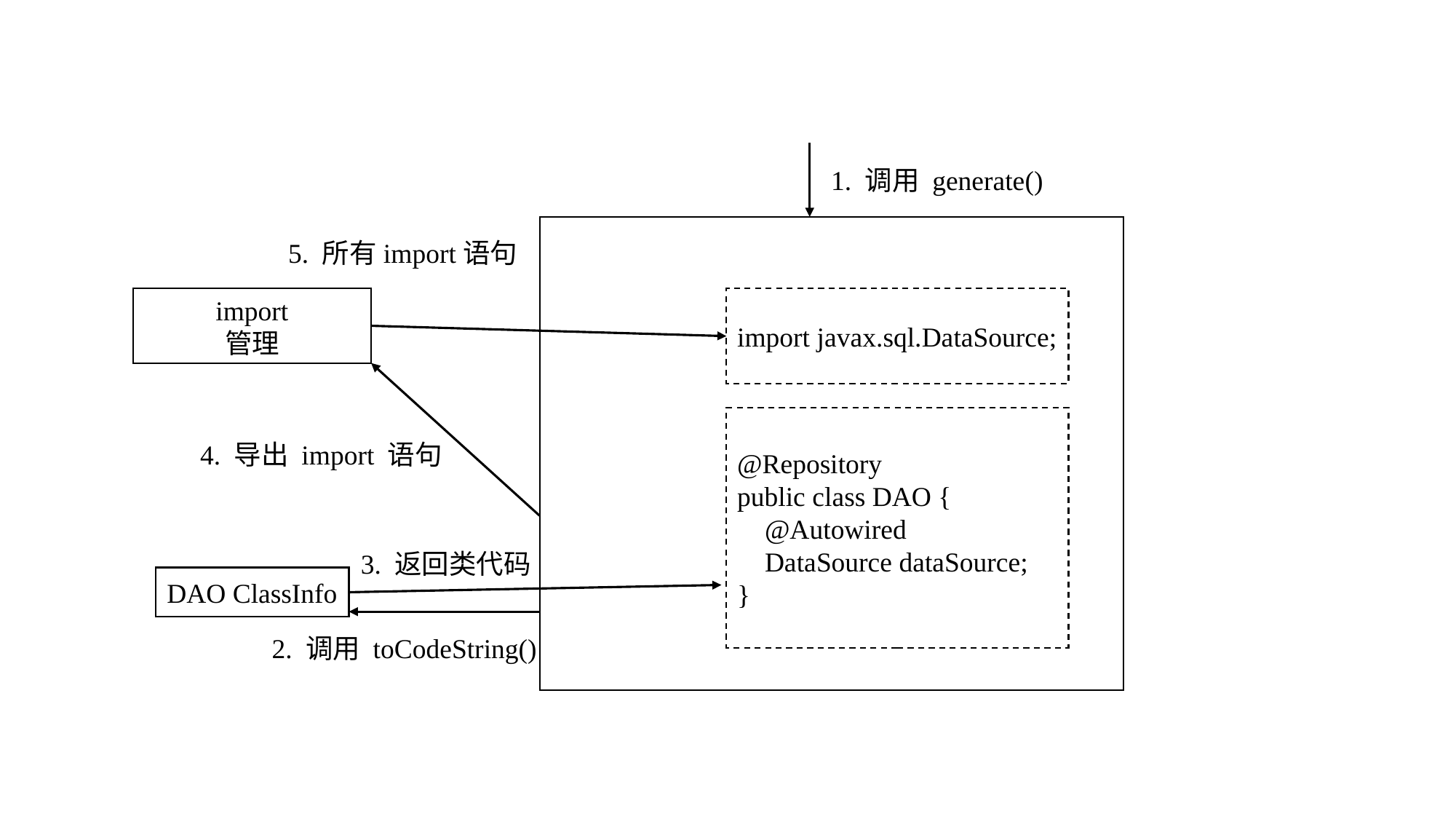

1. 调用 generate()

5. 所有import语句
import
管理
import javax.sql.DataSource;
@Repository
public class DAO {
    @Autowired
    DataSource dataSource;
}
4. 导出 import 语句
3. 返回类代码
DAO ClassInfo
2. 调用 toCodeString()